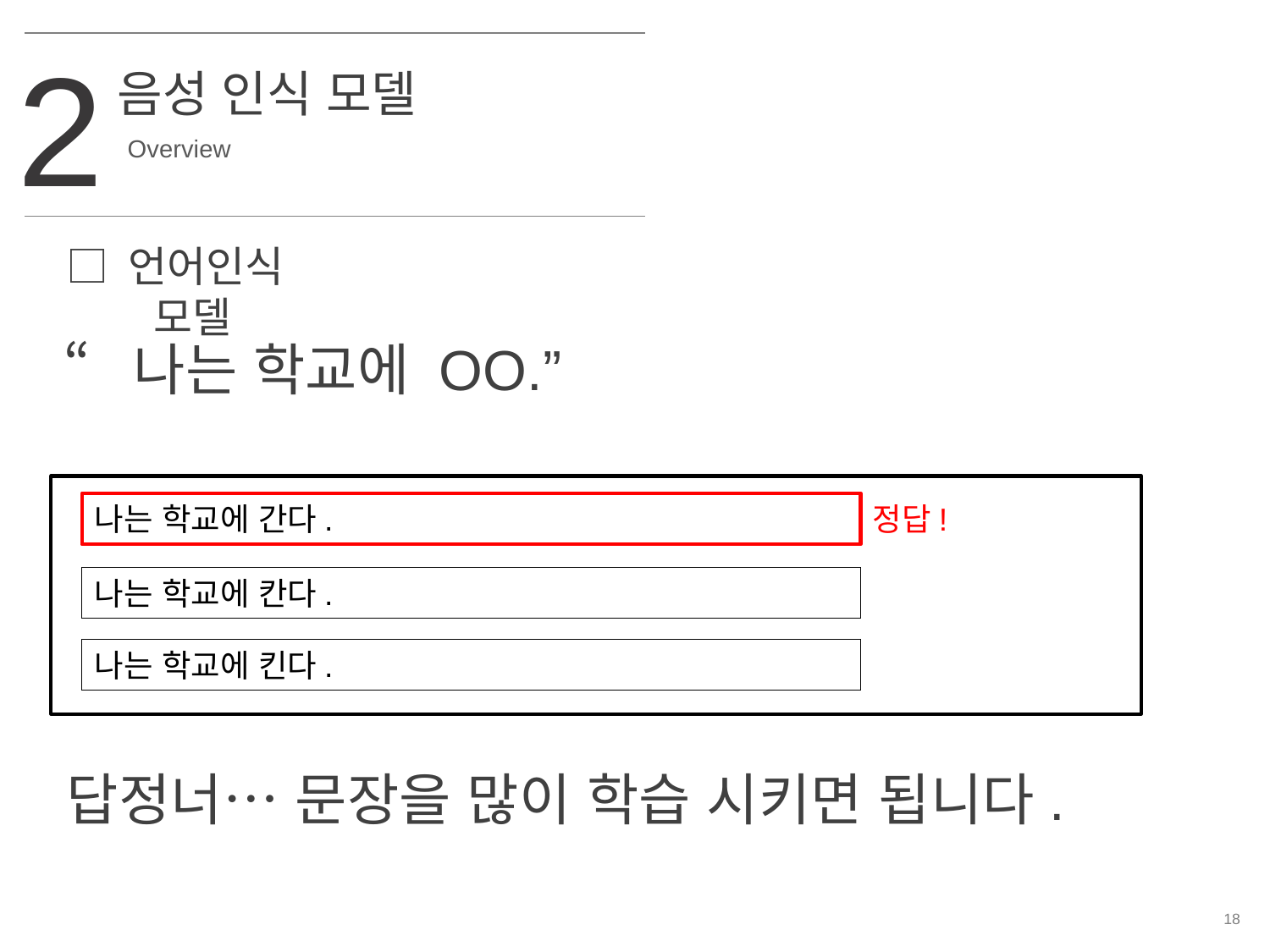

2
음성 인식 모델
Overview
□ 언어인식 모델
“나는 학교에 OO.”

나는 학교에 간다.
나는 학교에 칸다.
나는 학교에 킨다.

정답!
답정너… 문장을 많이 학습 시키면 됩니다.